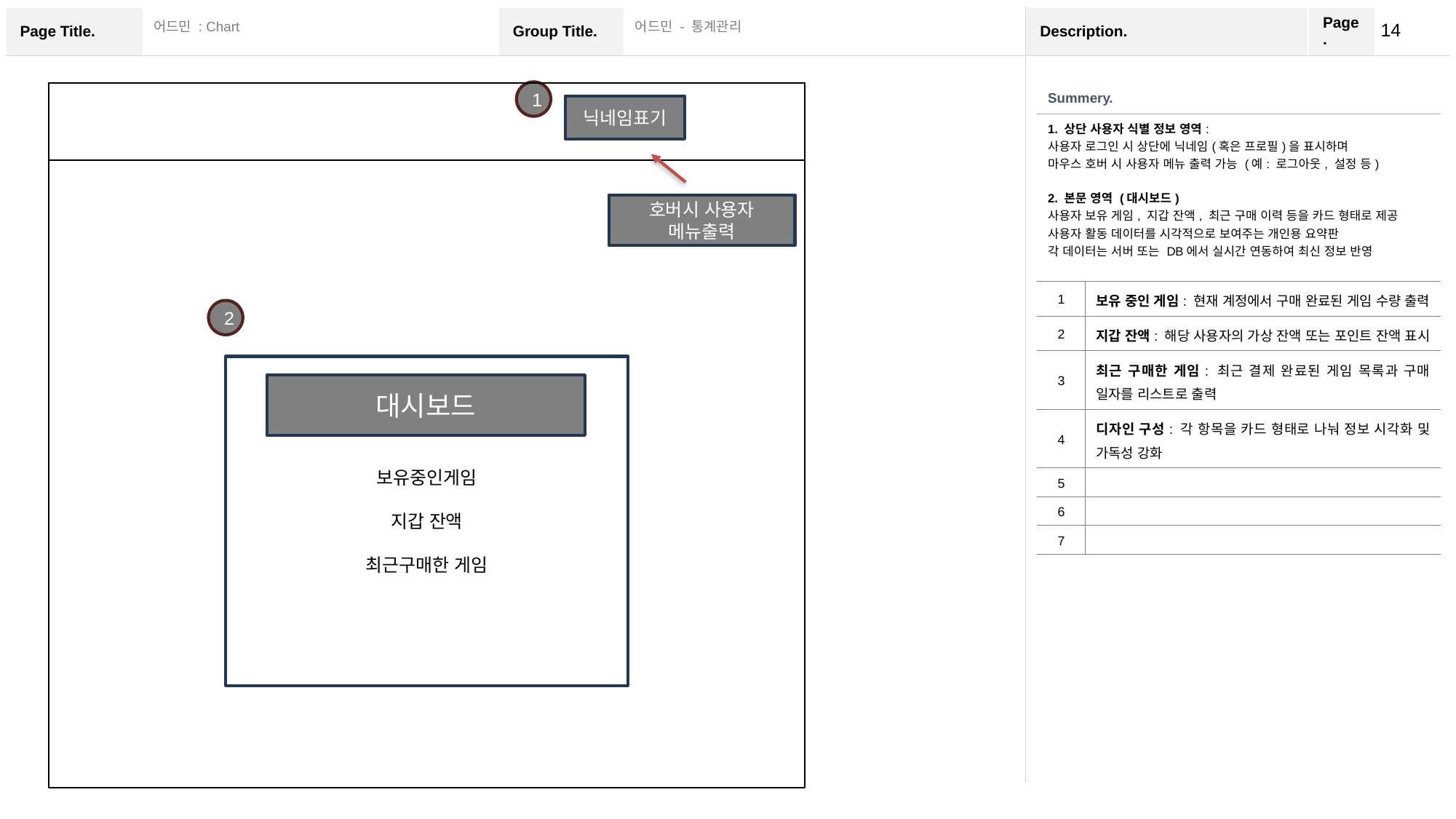

14
어드민 : Chart
어드민 - 통계관리
1

| Summery. |  |
| --- | --- |
| 1. 상단 사용자 식별 정보 영역: 사용자 로그인 시 상단에 닉네임(혹은 프로필)을 표시하며 마우스 호버 시 사용자 메뉴 출력 가능 (예: 로그아웃, 설정 등) 2. 본문 영역 (대시보드) 사용자 보유 게임, 지갑 잔액, 최근 구매 이력 등을 카드 형태로 제공 사용자 활동 데이터를 시각적으로 보여주는 개인용 요약판 각 데이터는 서버 또는 DB에서 실시간 연동하여 최신 정보 반영 |  |
| 1 | 보유 중인 게임: 현재 계정에서 구매 완료된 게임 수량 출력 |
| 2 | 지갑 잔액: 해당 사용자의 가상 잔액 또는 포인트 잔액 표시 |
| 3 | 최근 구매한 게임: 최근 결제 완료된 게임 목록과 구매 일자를 리스트로 출력 |
| 4 | 디자인 구성: 각 항목을 카드 형태로 나눠 정보 시각화 및 가독성 강화 |
| 5 |  |
| 6 |  |
| 7 |  |
닉네임표기
호버시 사용자 메뉴출력
2
보유중인게임

지갑 잔액

최근구매한 게임
대시보드